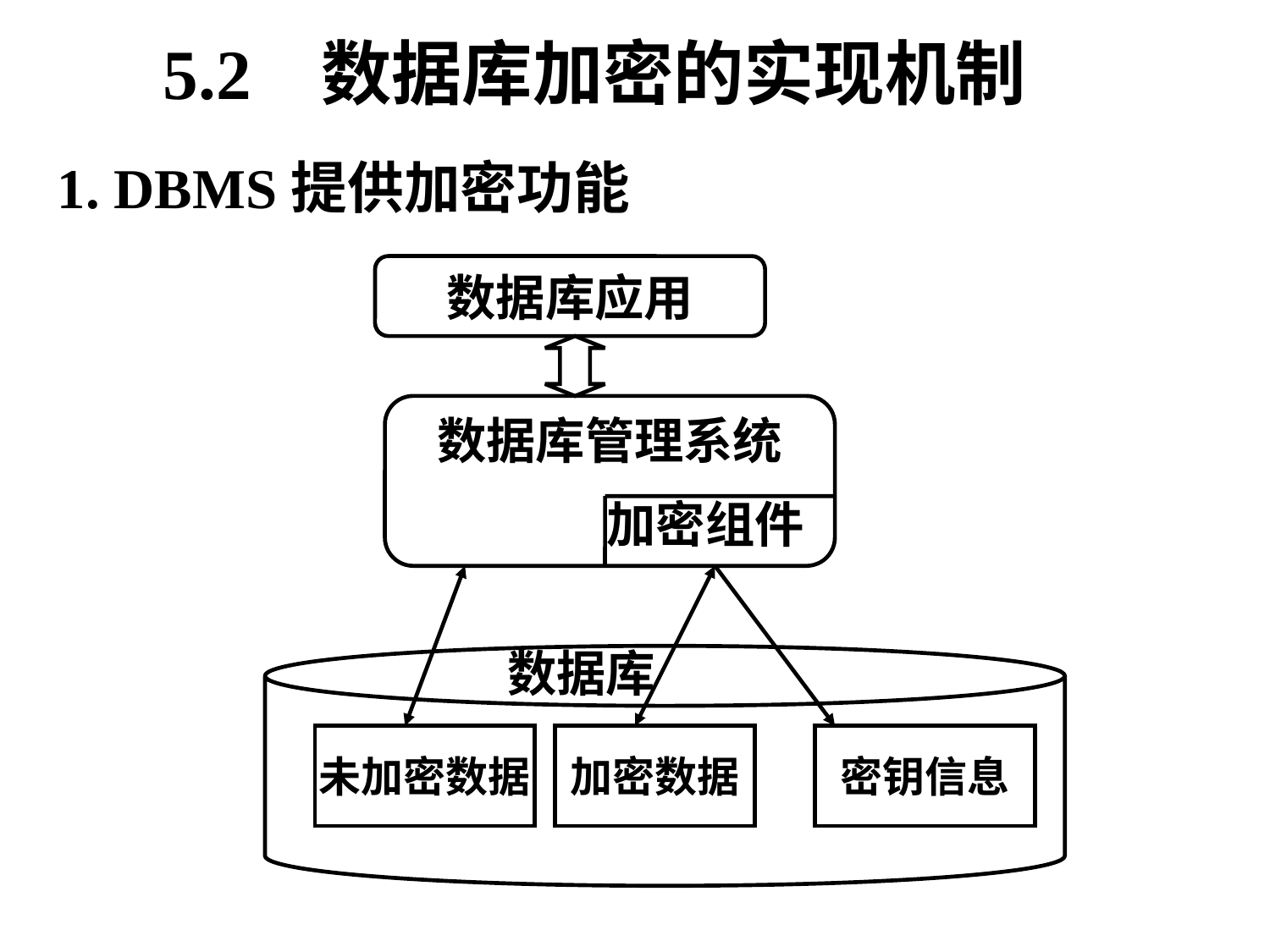

# 5.2   数据库加密的实现机制
1. DBMS提供加密功能
数据库应用

数据库管理系统
                加密组件

数据库

未加密数据
加密数据
密钥信息